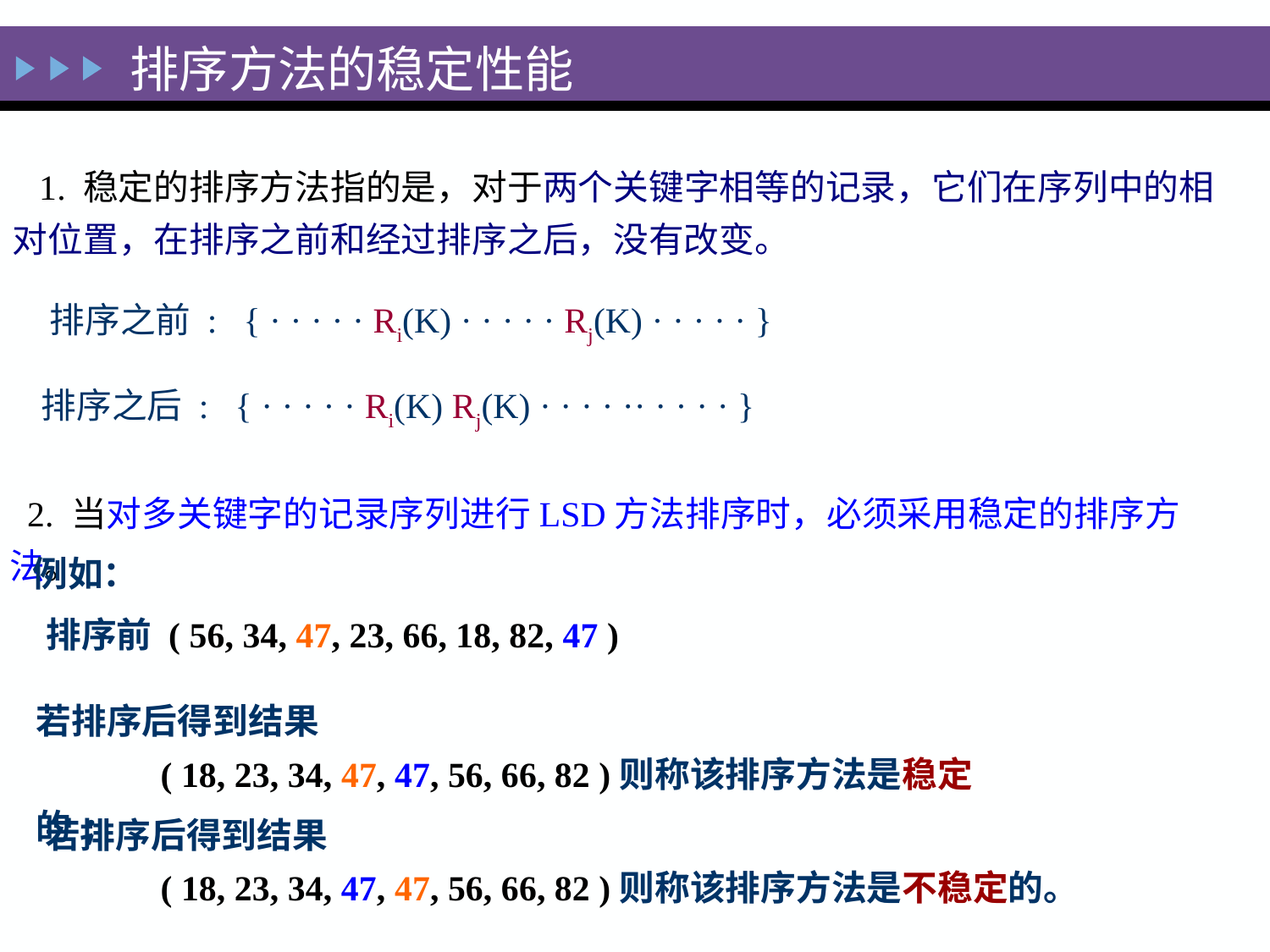

# 排序方法的稳定性能
   1. 稳定的排序方法指的是，对于两个关键字相等的记录，它们在序列中的相对位置，在排序之前和经过排序之后，没有改变。
排序之前 :   { · · · · · Ri(K) · · · · · Rj(K) · · · · · }
排序之后 :   { · · · · · Ri(K) Rj(K) · · · · ·· · · · · }
  2. 当对多关键字的记录序列进行LSD方法排序时，必须采用稳定的排序方法。
例如：
 排序前 ( 56, 34, 47, 23, 66, 18, 82, 47 )
若排序后得到结果
              ( 18, 23, 34, 47, 47, 56, 66, 82 )则称该排序方法是稳定的;
若排序后得到结果
             ( 18, 23, 34, 47, 47, 56, 66, 82 )则称该排序方法是不稳定的。